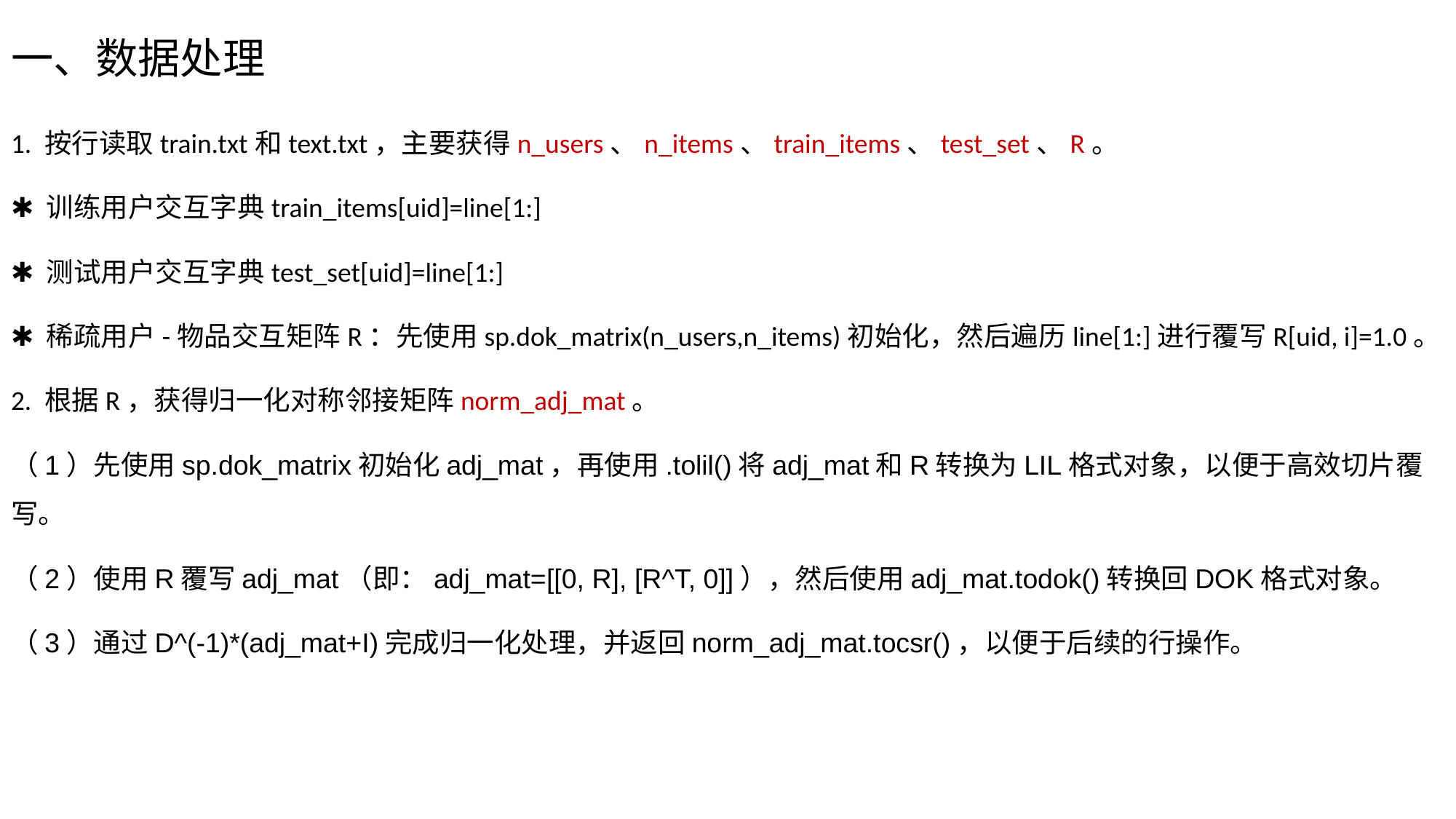

# 一、数据处理
1. 按行读取train.txt和text.txt，主要获得n_users、n_items、train_items、test_set、R。
✱ 训练用户交互字典train_items[uid]=line[1:]
✱ 测试用户交互字典test_set[uid]=line[1:]
✱ 稀疏用户-物品交互矩阵R：先使用sp.dok_matrix(n_users,n_items)初始化，然后遍历line[1:]进行覆写R[uid, i]=1.0。
2. 根据R，获得归一化对称邻接矩阵norm_adj_mat。
（1）先使用sp.dok_matrix初始化adj_mat，再使用.tolil()将adj_mat和R转换为LIL格式对象，以便于高效切片覆写。
（2）使用R覆写adj_mat（即：adj_mat=[[0, R], [R^T, 0]]），然后使用adj_mat.todok()转换回DOK格式对象。
（3）通过D^(-1)*(adj_mat+I)完成归一化处理，并返回norm_adj_mat.tocsr()，以便于后续的行操作。